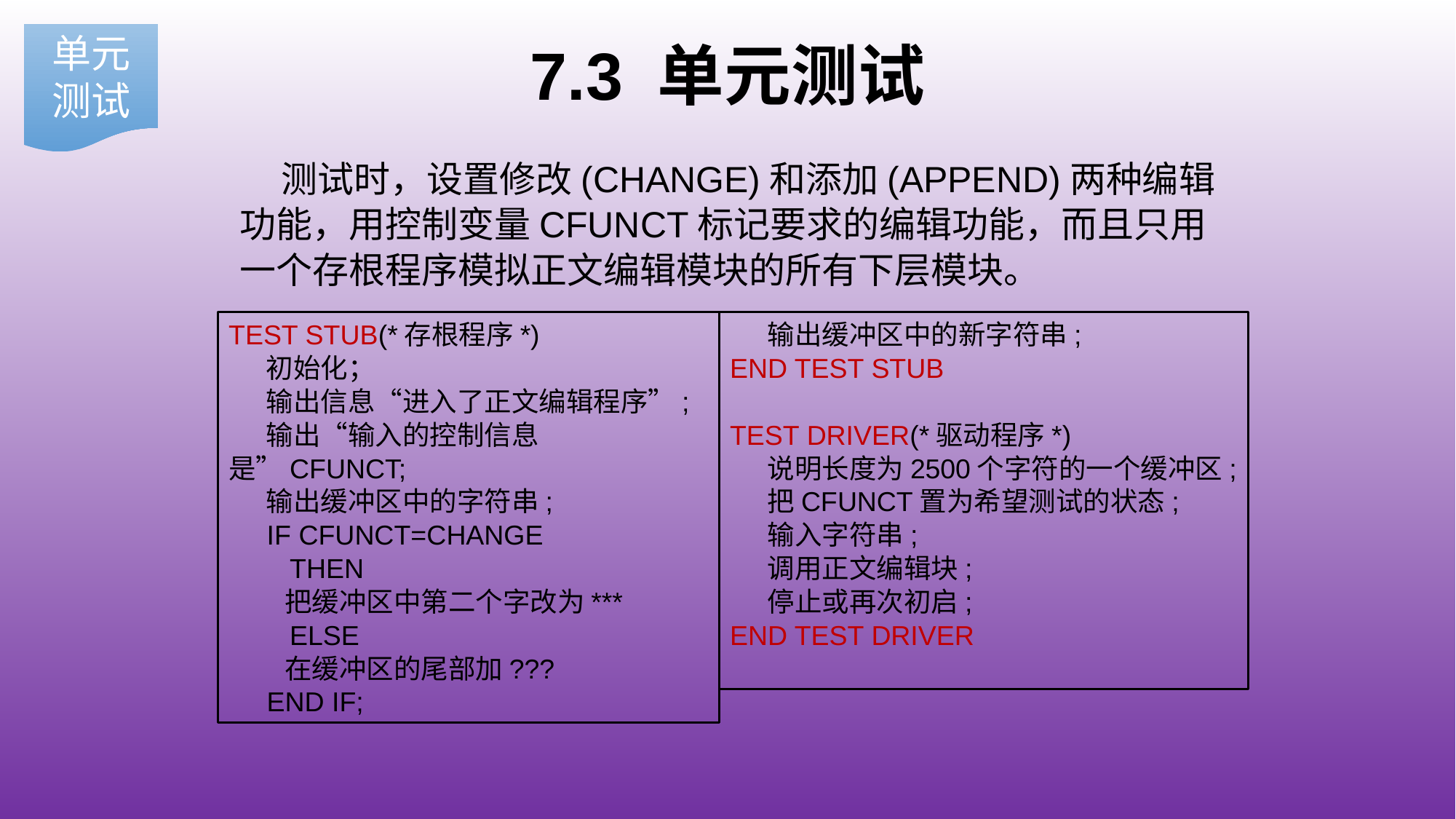

# 7.3 单元测试
单元测试
    测试时，设置修改(CHANGE)和添加(APPEND)两种编辑功能，用控制变量CFUNCT标记要求的编辑功能，而且只用一个存根程序模拟正文编辑模块的所有下层模块。
TEST STUB(*存根程序*)
     初始化；
     输出信息“进入了正文编辑程序”;
     输出“输入的控制信息是”CFUNCT;
     输出缓冲区中的字符串;
     IF CFUNCT=CHANGE
        THEN
        把缓冲区中第二个字改为***
        ELSE
        在缓冲区的尾部加???
     END IF;
     输出缓冲区中的新字符串;
END TEST STUB

TEST DRIVER(*驱动程序*)
     说明长度为2500个字符的一个缓冲区;
     把CFUNCT置为希望测试的状态;
     输入字符串;
     调用正文编辑块;
     停止或再次初启;
END TEST DRIVER